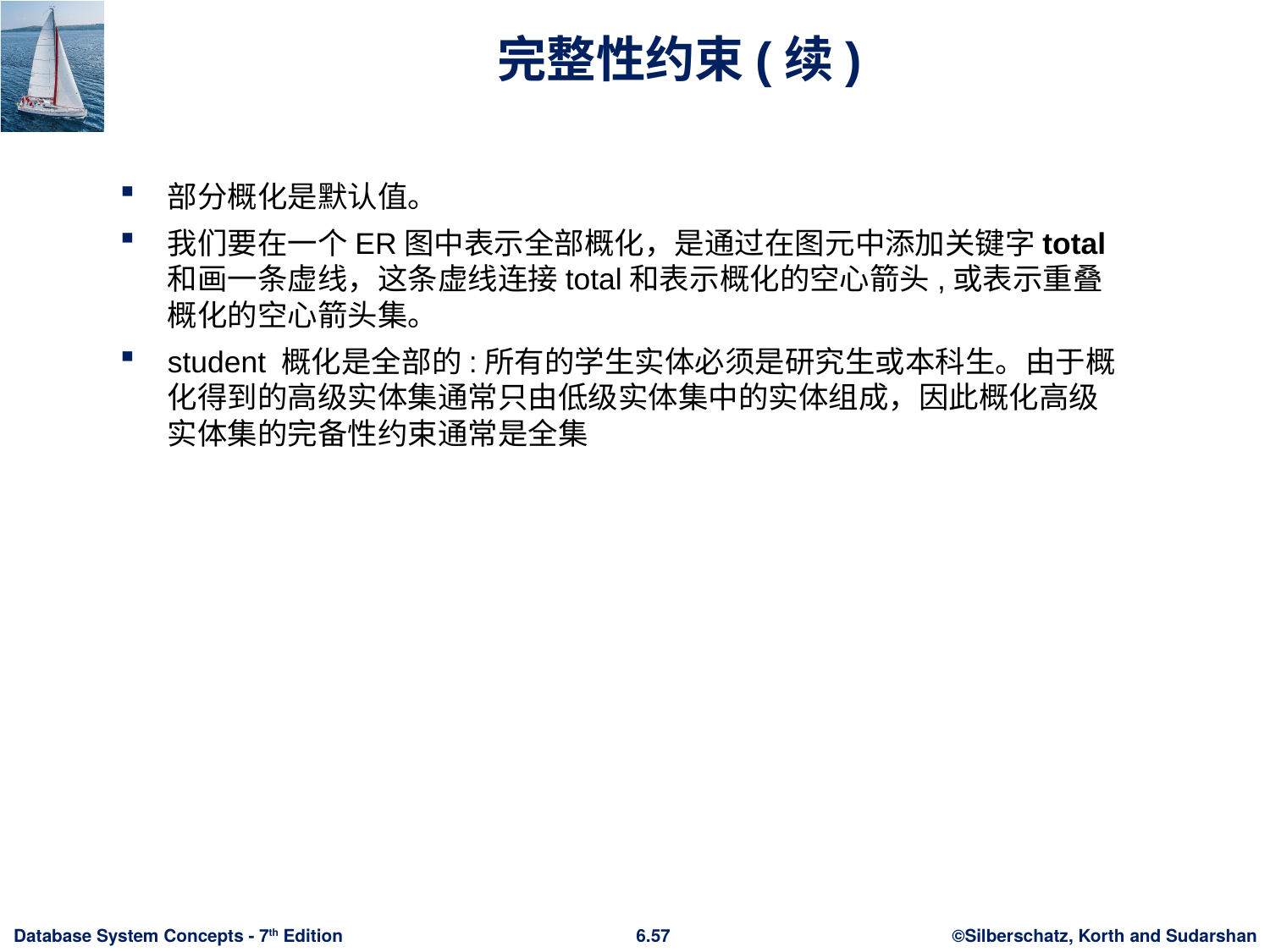

# 完整性约束(续)
部分概化是默认值。
我们要在一个ER图中表示全部概化，是通过在图元中添加关键字total和画一条虚线，这条虚线连接total和表示概化的空心箭头,或表示重叠概化的空心箭头集。
student 概化是全部的:所有的学生实体必须是研究生或本科生。由于概化得到的高级实体集通常只由低级实体集中的实体组成，因此概化高级实体集的完备性约束通常是全集